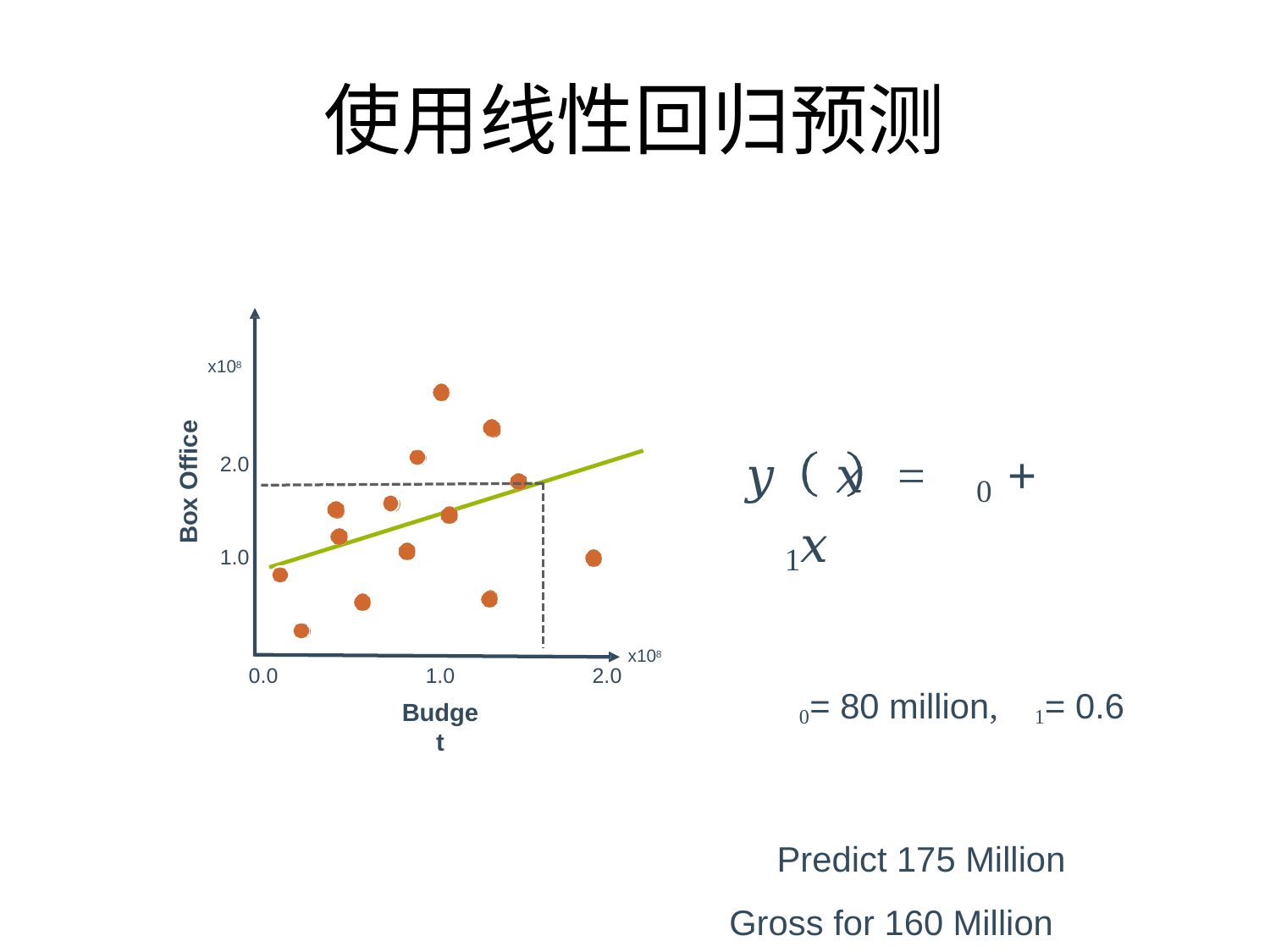

# 使用线性回归预测

x108

Box Office

𝑦𝛽	𝑥	= 𝛽0  + 𝛽1𝑥

𝛽0= 80 million, 𝛽1= 0.6

Predict 175 Million Gross for 160 Million Budget

2.0

1.0

x108
2.0

1.0
Budget
0.0